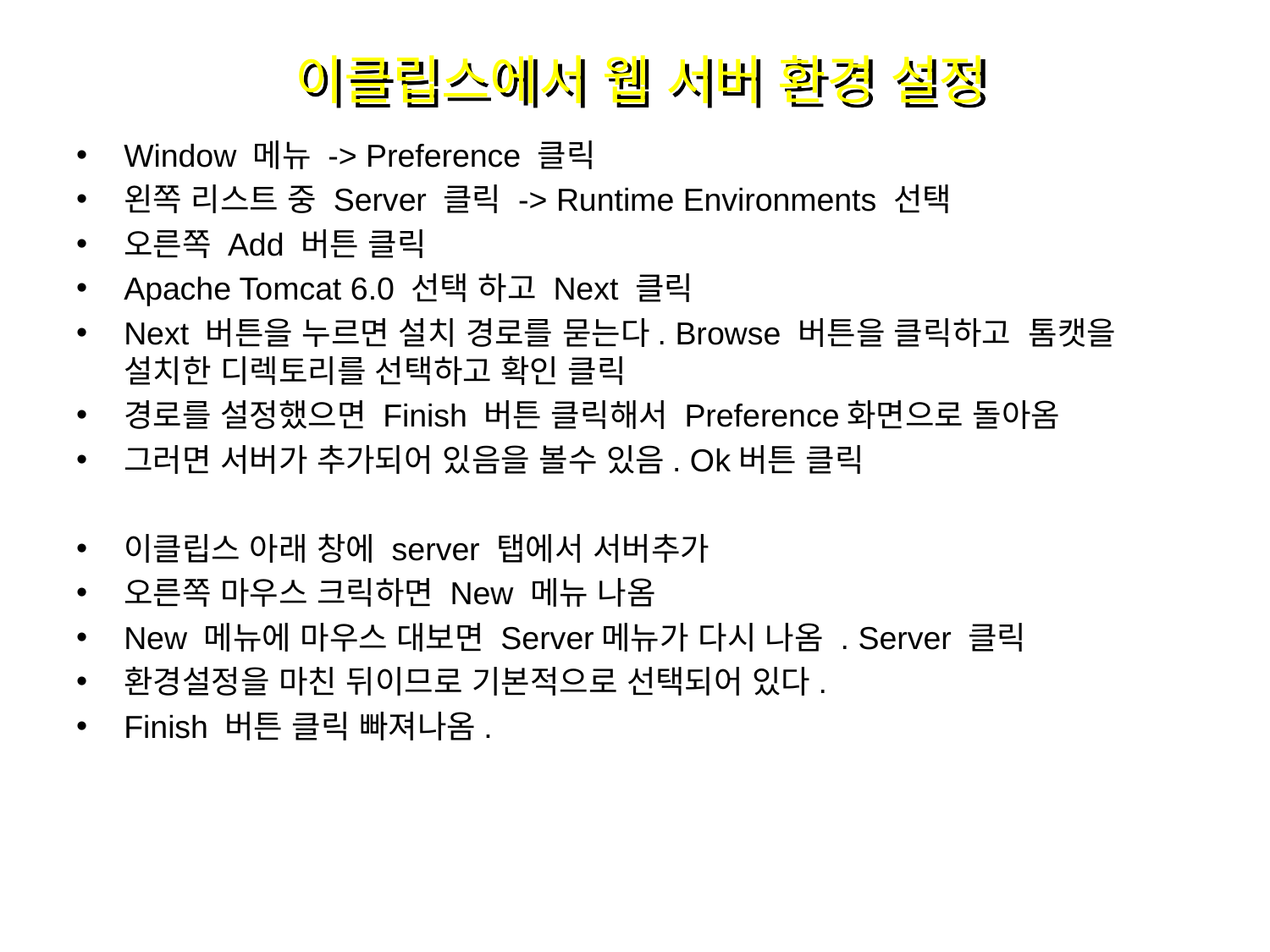

# 이클립스에서 웹 서버 환경 설정
Window 메뉴 -> Preference 클릭
왼쪽 리스트 중 Server 클릭 -> Runtime Environments 선택
오른쪽 Add 버튼 클릭
Apache Tomcat 6.0 선택 하고 Next 클릭
Next 버튼을 누르면 설치 경로를 묻는다. Browse 버튼을 클릭하고  톰캣을 설치한 디렉토리를 선택하고 확인 클릭
경로를 설정했으면 Finish 버튼 클릭해서 Preference화면으로 돌아옴
그러면 서버가 추가되어 있음을 볼수 있음. Ok버튼 클릭

이클립스 아래 창에 server 탭에서 서버추가
오른쪽 마우스 크릭하면 New 메뉴 나옴
New 메뉴에 마우스 대보면 Server메뉴가 다시 나옴 . Server 클릭
환경설정을 마친 뒤이므로 기본적으로 선택되어 있다.
Finish 버튼 클릭 빠져나옴.